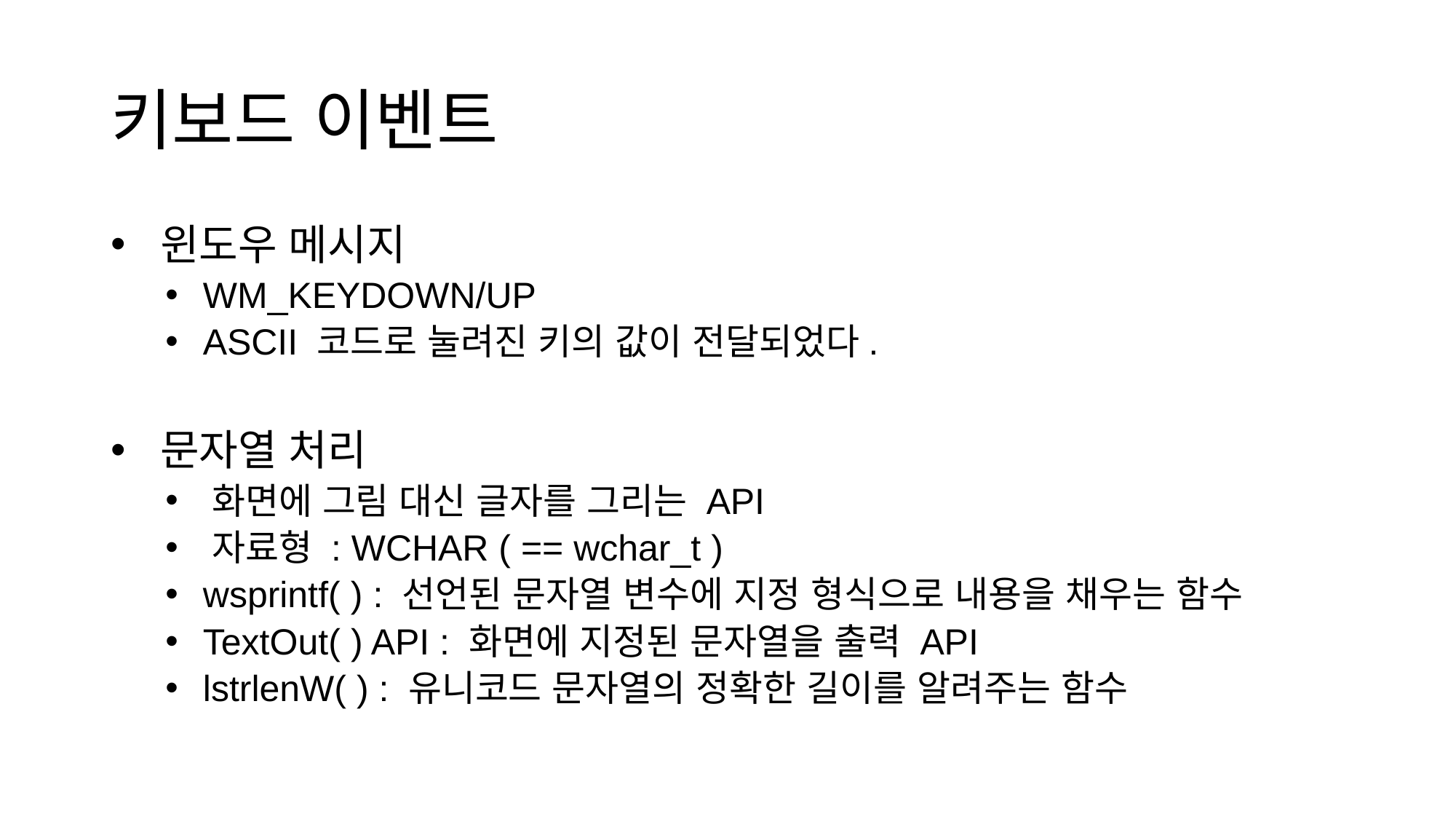

# 키보드 이벤트
 윈도우 메시지
 WM_KEYDOWN/UP
 ASCII 코드로 눌려진 키의 값이 전달되었다.

 문자열 처리
 화면에 그림 대신 글자를 그리는 API
 자료형 : WCHAR ( == wchar_t )
 wsprintf( ) : 선언된 문자열 변수에 지정 형식으로 내용을 채우는 함수
 TextOut( ) API : 화면에 지정된 문자열을 출력 API
 lstrlenW( ) : 유니코드 문자열의 정확한 길이를 알려주는 함수